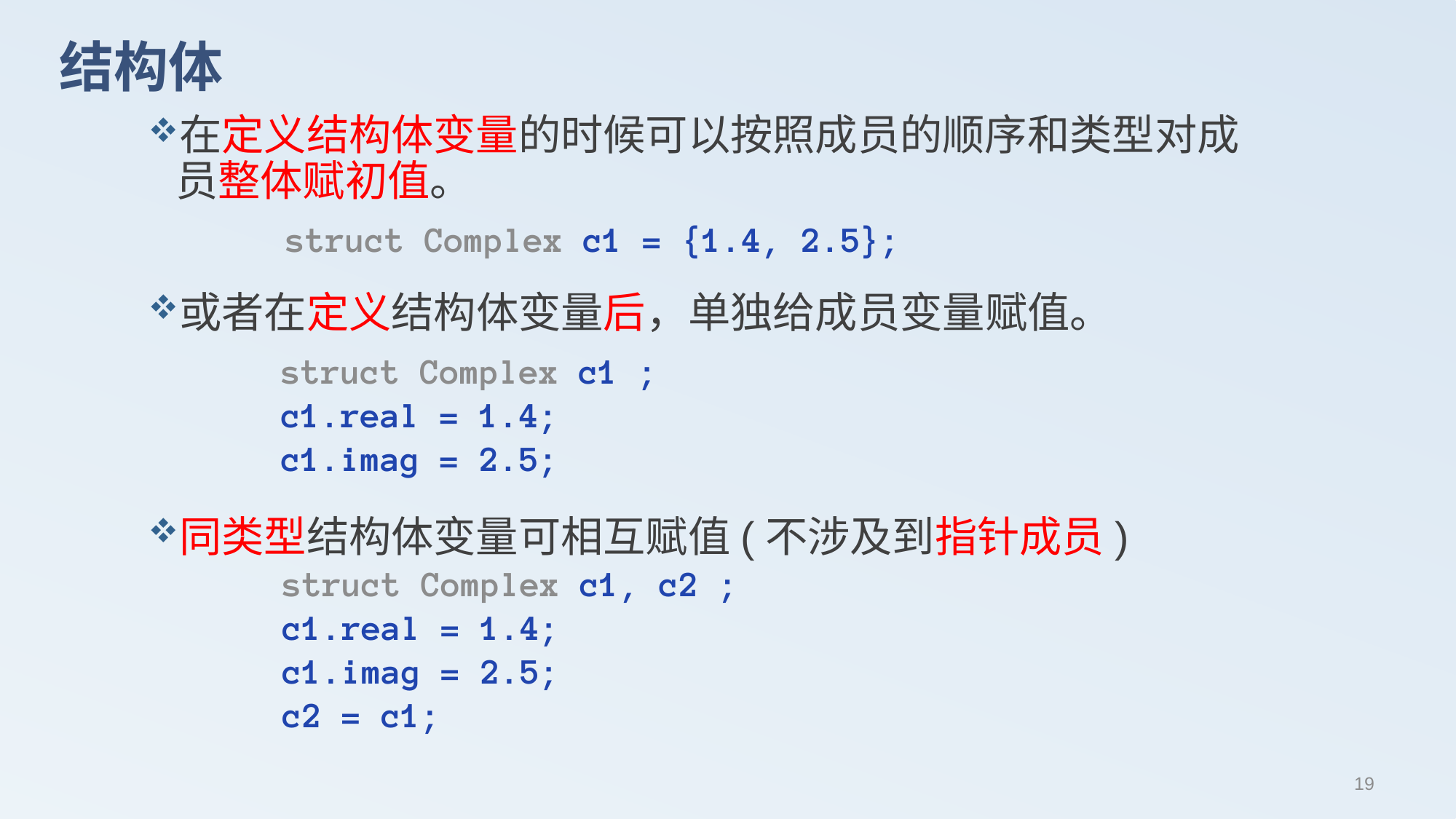

# 结构体
在定义结构体变量的时候可以按照成员的顺序和类型对成员整体赋初值。
或者在定义结构体变量后，单独给成员变量赋值。

同类型结构体变量可相互赋值(不涉及到指针成员)
struct Complex c1 = {1.4, 2.5};
struct Complex c1 ;
c1.real = 1.4;
c1.imag = 2.5;
struct Complex c1, c2 ;
c1.real = 1.4;
c1.imag = 2.5;
c2 = c1;